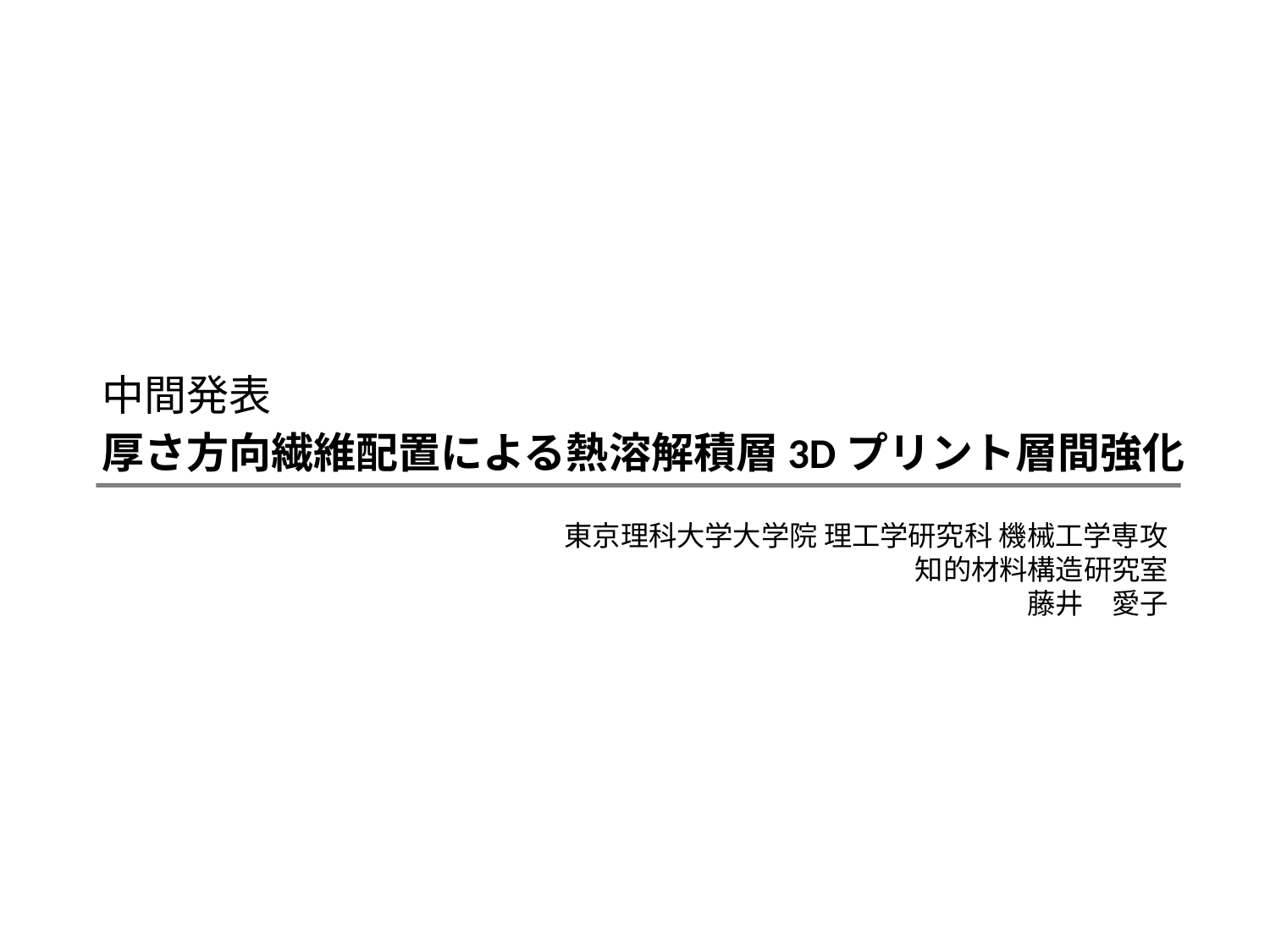

# 中間発表 厚さ方向繊維配置による熱溶解積層3Dプリント層間強化

東京理科大学大学院 理工学研究科 機械工学専攻
知的材料構造研究室
藤井　愛子